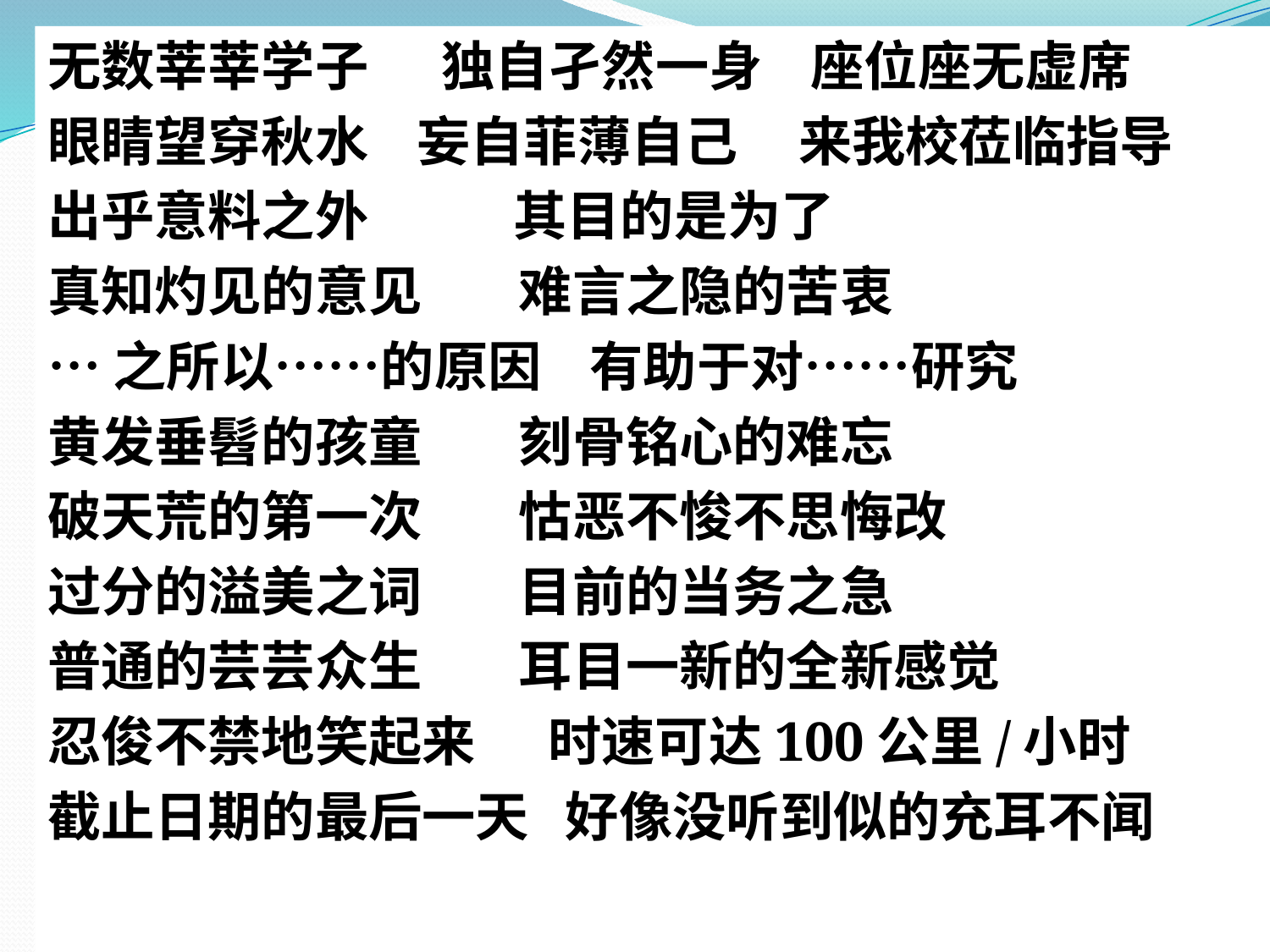

无数莘莘学子      独自孑然一身    座位座无虚席
眼睛望穿秋水    妄自菲薄自己     来我校莅临指导
出乎意料之外            其目的是为了
真知灼见的意见        难言之隐的苦衷
…之所以……的原因    有助于对……研究
黄发垂髫的孩童        刻骨铭心的难忘
破天荒的第一次        怙恶不悛不思悔改
过分的溢美之词        目前的当务之急
普通的芸芸众生        耳目一新的全新感觉
忍俊不禁地笑起来      时速可达100公里/小时
截止日期的最后一天   好像没听到似的充耳不闻